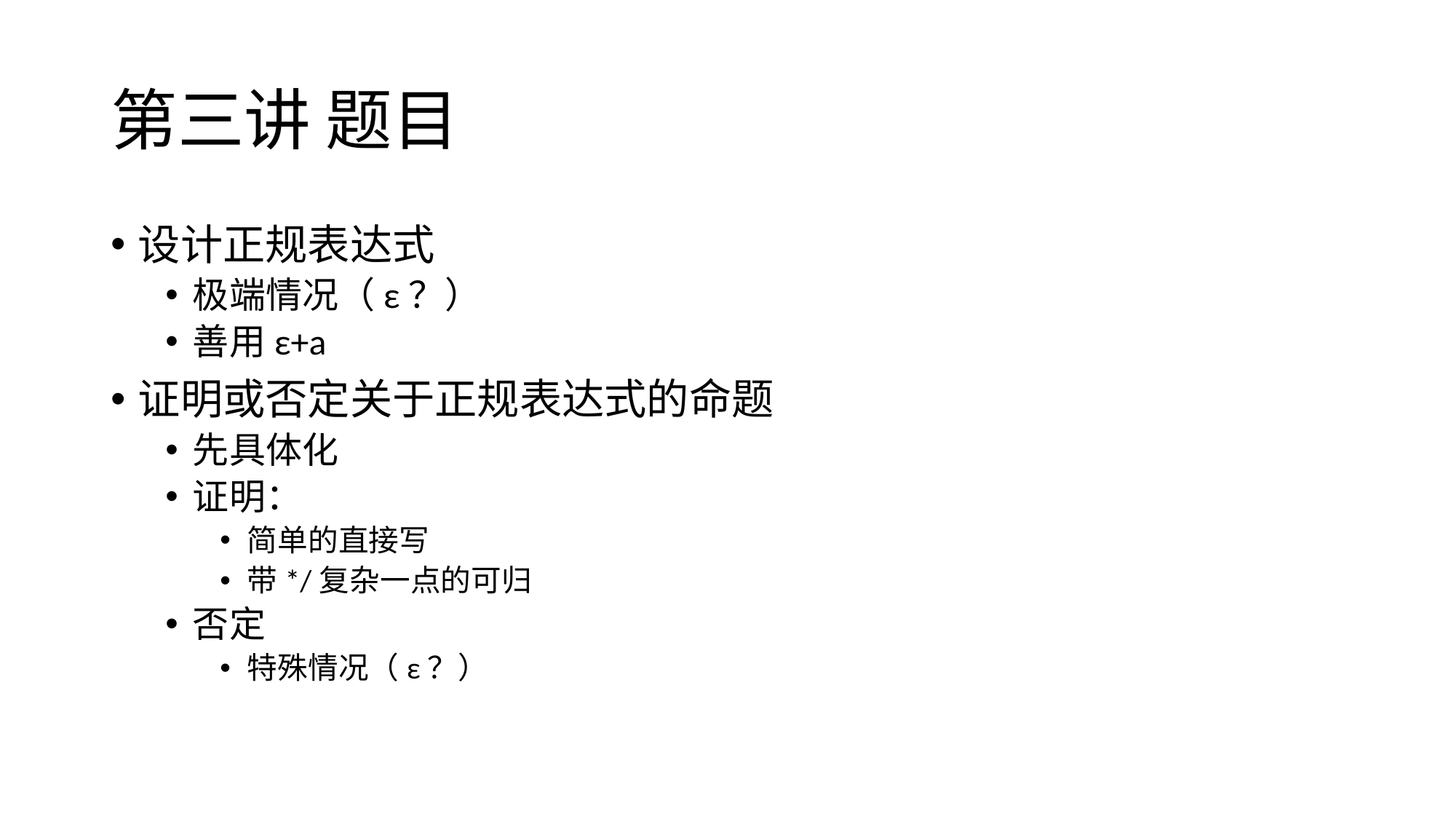

# 第三讲 题目
设计正规表达式
极端情况（ε？）
善用ε+a
证明或否定关于正规表达式的命题
先具体化
证明：
简单的直接写
带*/复杂一点的可归
否定
特殊情况（ε？）